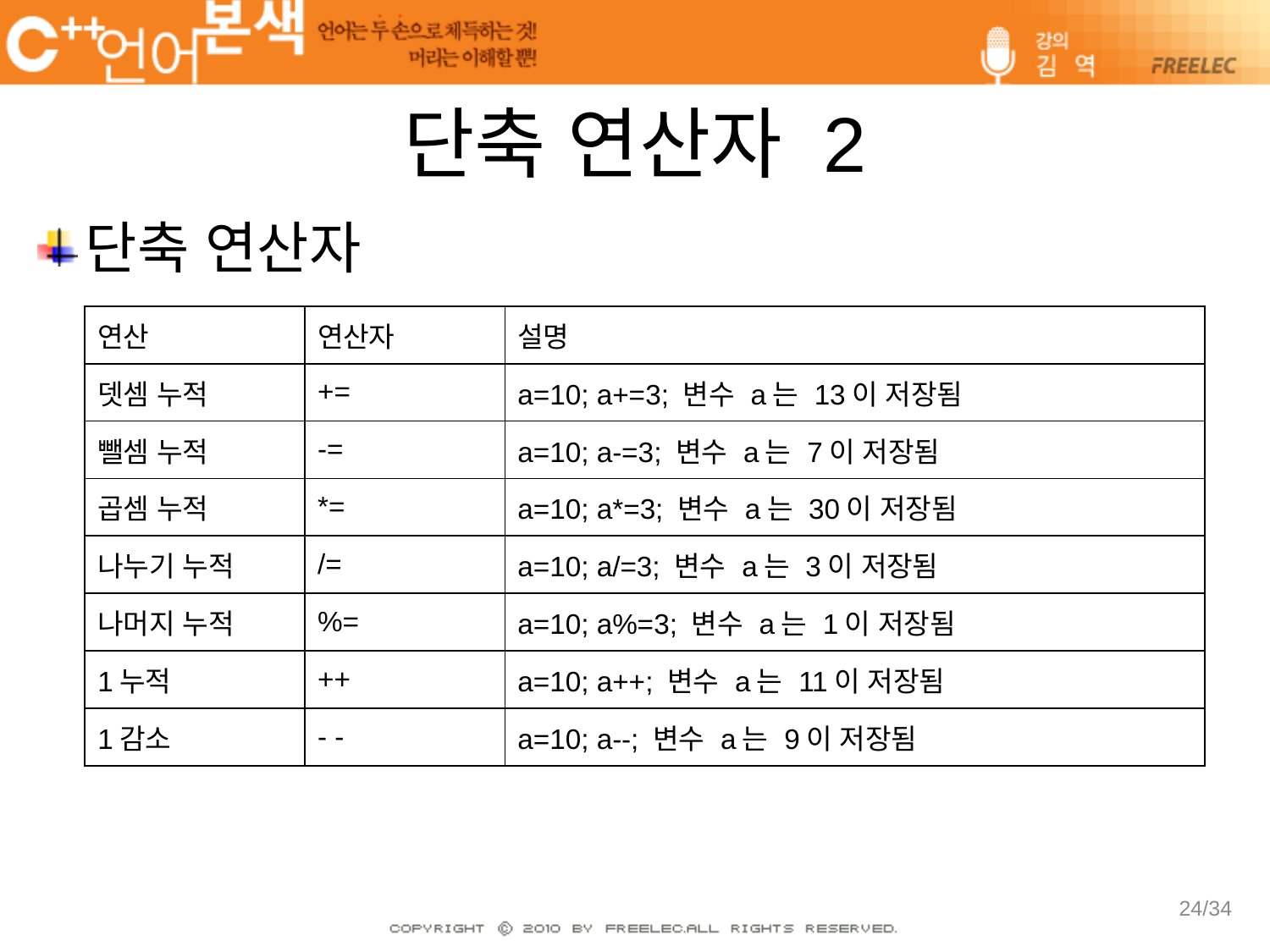

# 단축 연산자 2
단축 연산자
| 연산 | 연산자 | 설명 |
| --- | --- | --- |
| 뎃셈 누적 | += | a=10; a+=3; 변수 a는 13이 저장됨 |
| 뺄셈 누적 | -= | a=10; a-=3; 변수 a는 7이 저장됨 |
| 곱셈 누적 | \*= | a=10; a\*=3; 변수 a는 30이 저장됨 |
| 나누기 누적 | /= | a=10; a/=3; 변수 a는 3이 저장됨 |
| 나머지 누적 | %= | a=10; a%=3; 변수 a는 1이 저장됨 |
| 1누적 | ++ | a=10; a++; 변수 a는 11이 저장됨 |
| 1감소 | - - | a=10; a--; 변수 a는 9이 저장됨 |
24/34